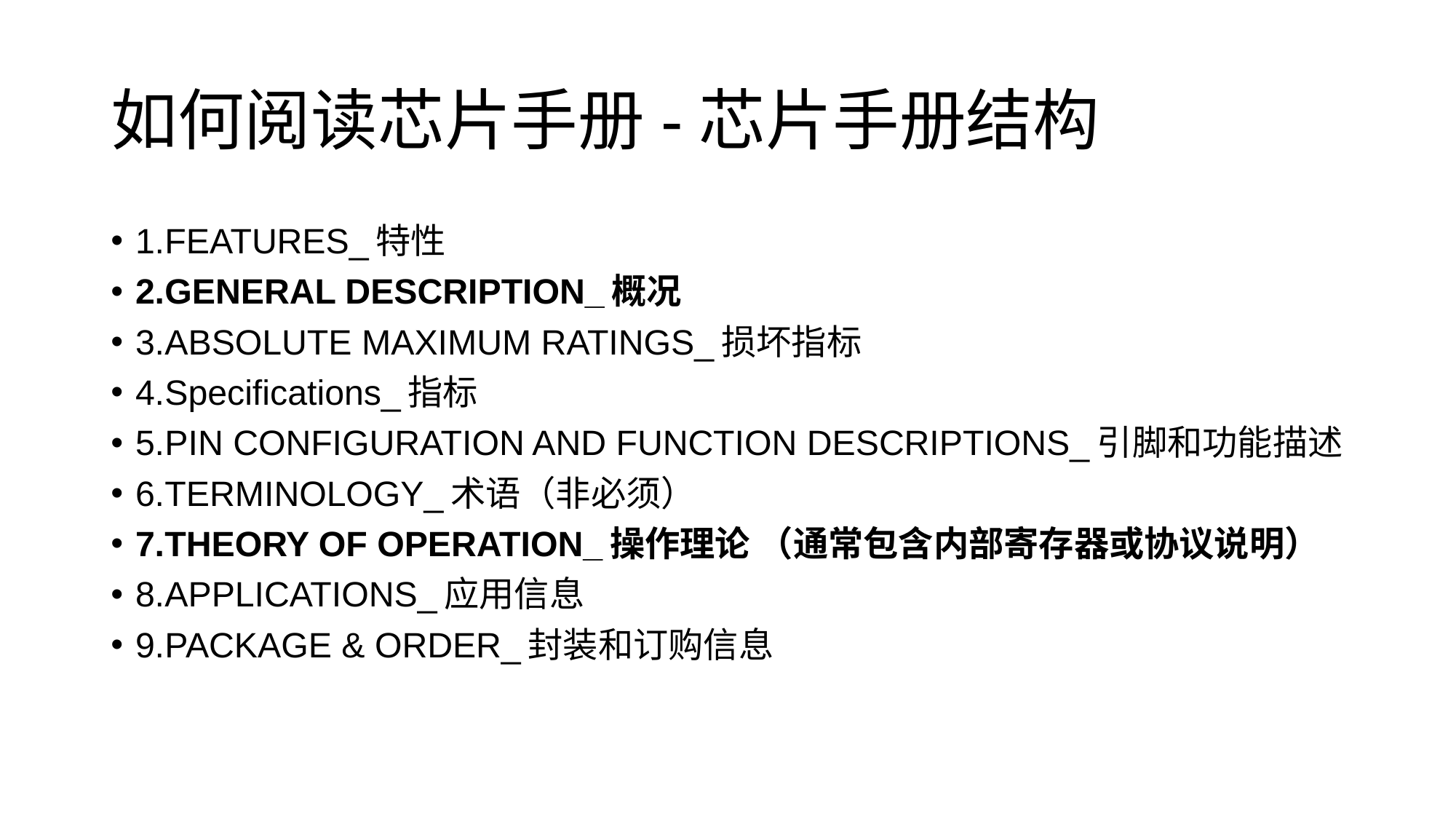

# 如何阅读芯片手册-芯片手册结构
1.FEATURES_特性
2.GENERAL DESCRIPTION_概况
3.ABSOLUTE MAXIMUM RATINGS_损坏指标
4.Specifications_指标
5.PIN CONFIGURATION AND FUNCTION DESCRIPTIONS_引脚和功能描述
6.TERMINOLOGY_术语（非必须）
7.THEORY OF OPERATION_操作理论 （通常包含内部寄存器或协议说明）
8.APPLICATIONS_应用信息
9.PACKAGE & ORDER_封装和订购信息